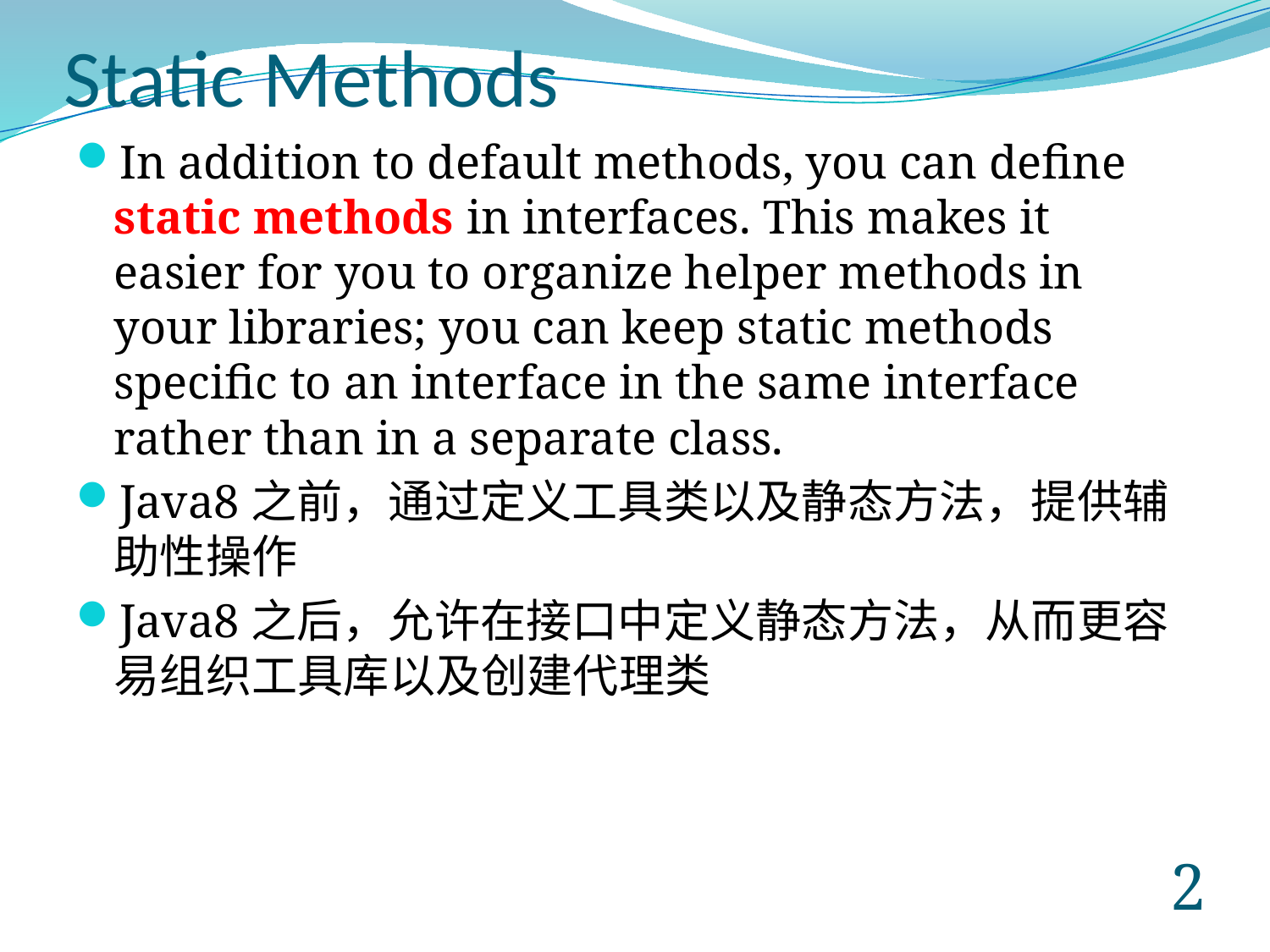

# Static Methods
In addition to default methods, you can define static methods in interfaces. This makes it easier for you to organize helper methods in your libraries; you can keep static methods specific to an interface in the same interface rather than in a separate class.
Java8之前，通过定义工具类以及静态方法，提供辅助性操作
Java8之后，允许在接口中定义静态方法，从而更容易组织工具库以及创建代理类
2